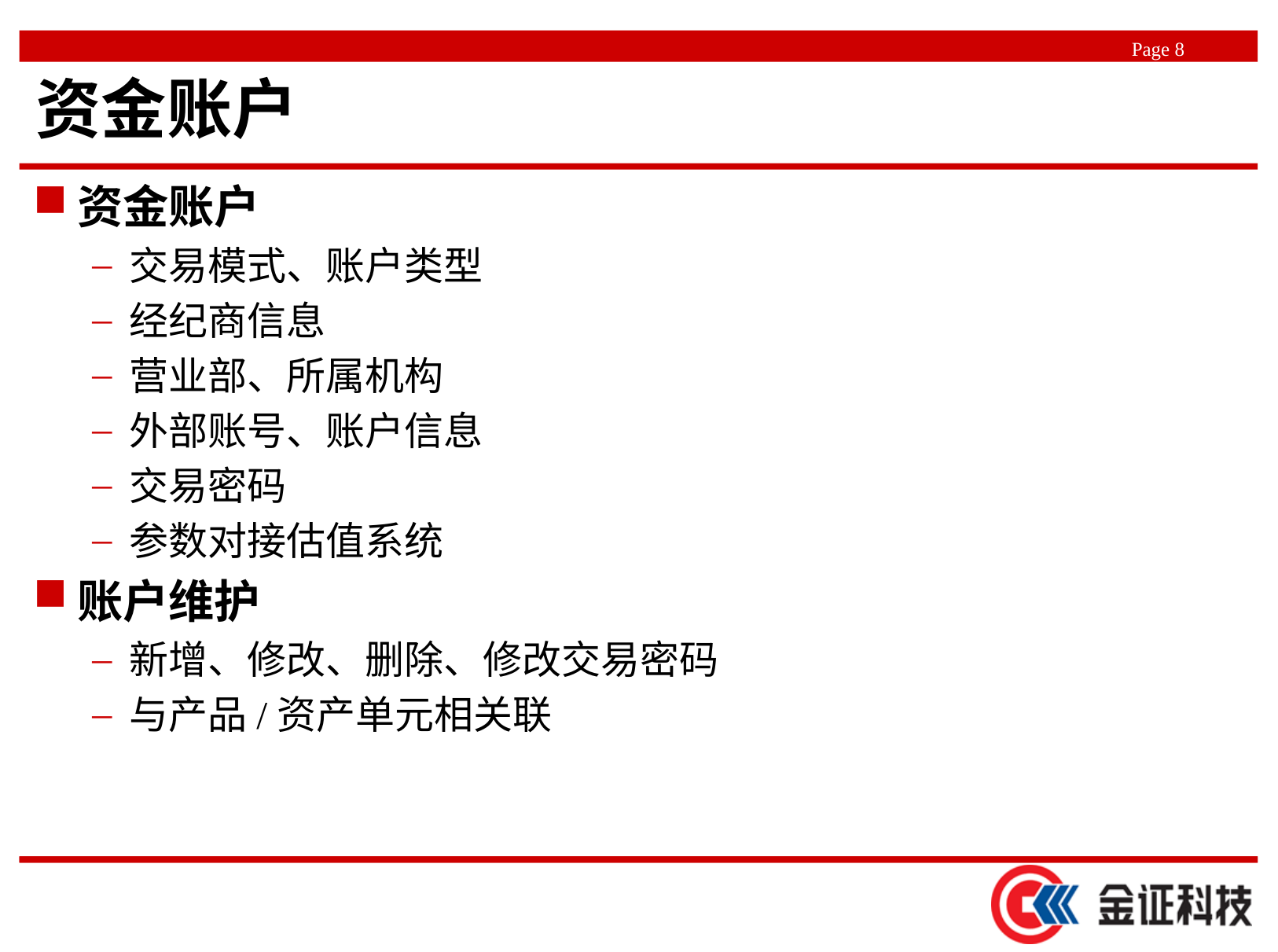

# 资金账户
资金账户
交易模式、账户类型
经纪商信息
营业部、所属机构
外部账号、账户信息
交易密码
参数对接估值系统
账户维护
新增、修改、删除、修改交易密码
与产品/资产单元相关联